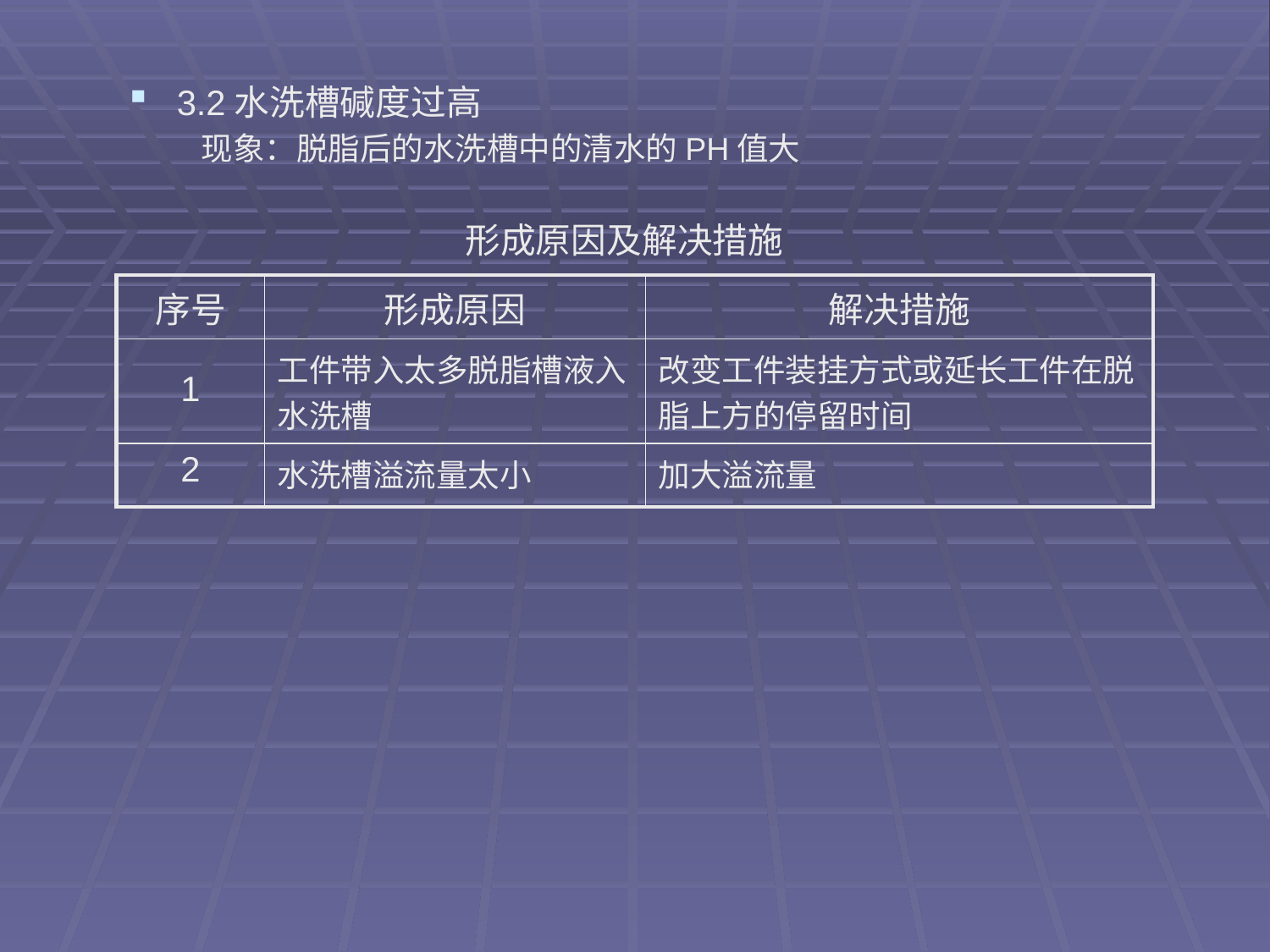

3.2水洗槽碱度过高
         现象：脱脂后的水洗槽中的清水的PH值大

形成原因及解决措施
| 序号 | 形成原因 | 解决措施 |
| --- | --- | --- |
| 1 | 工件带入太多脱脂槽液入水洗槽 | 改变工件装挂方式或延长工件在脱脂上方的停留时间 |
| 2 | 水洗槽溢流量太小 | 加大溢流量 |